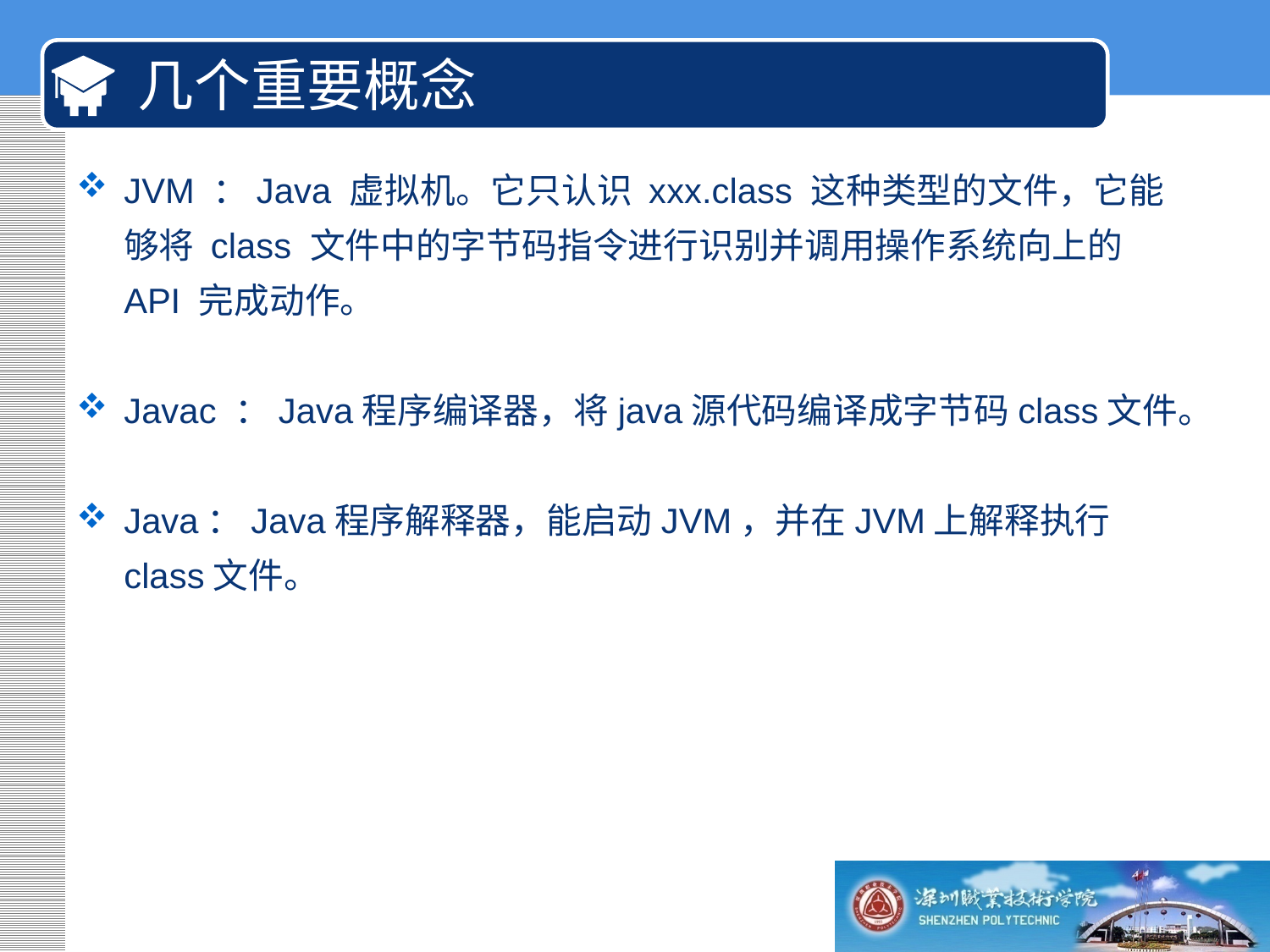

# 几个重要概念
JVM ：Java 虚拟机。它只认识 xxx.class 这种类型的文件，它能够将 class 文件中的字节码指令进行识别并调用操作系统向上的 API 完成动作。

Javac ：Java程序编译器，将java源代码编译成字节码class文件。

Java：Java程序解释器，能启动JVM，并在JVM上解释执行class文件。